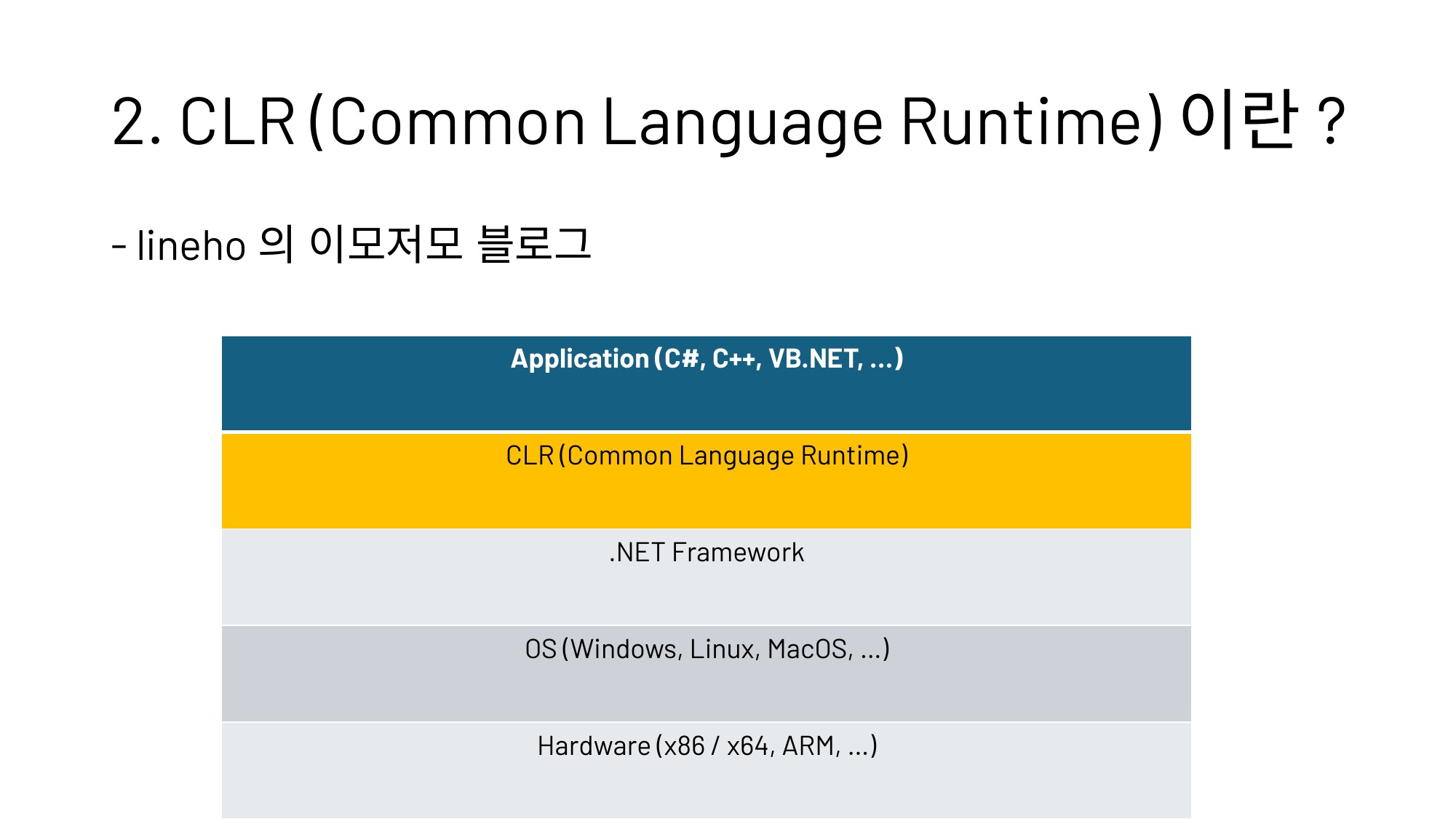

# 2. CLR (Common Language Runtime)이란?
- lineho의 이모저모 블로그
| Application (C#, C++, VB.NET, …) |
| --- |
| CLR (Common Language Runtime) |
| .NET Framework |
| OS (Windows, Linux, MacOS, …) |
| Hardware (x86 / x64, ARM, …) |